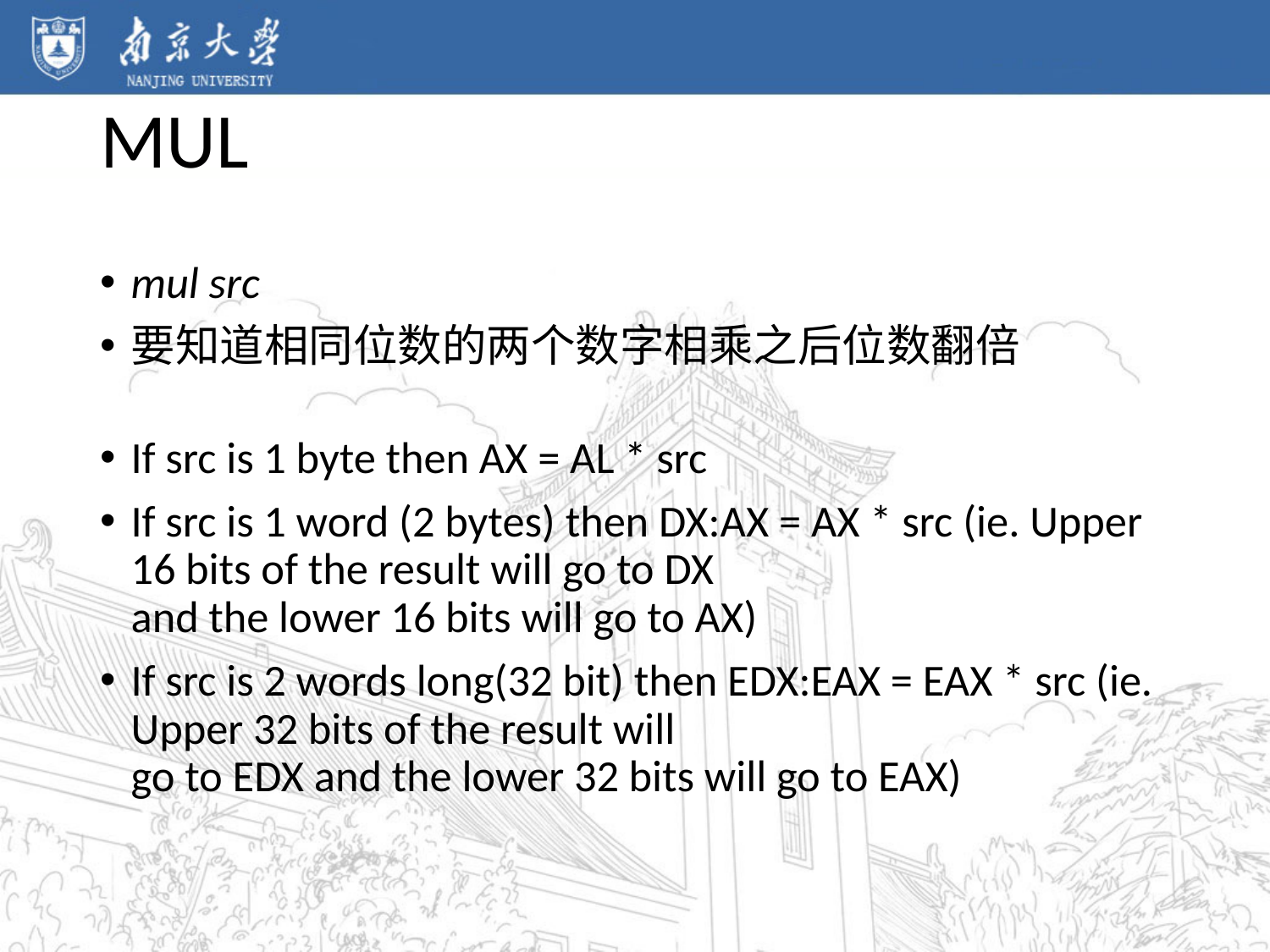

# MUL
mul src
要知道相同位数的两个数字相乘之后位数翻倍
If src is 1 byte then AX = AL * src
If src is 1 word (2 bytes) then DX:AX = AX * src (ie. Upper 16 bits of the result will go to DX
and the lower 16 bits will go to AX)
If src is 2 words long(32 bit) then EDX:EAX = EAX * src (ie. Upper 32 bits of the result will
go to EDX and the lower 32 bits will go to EAX)